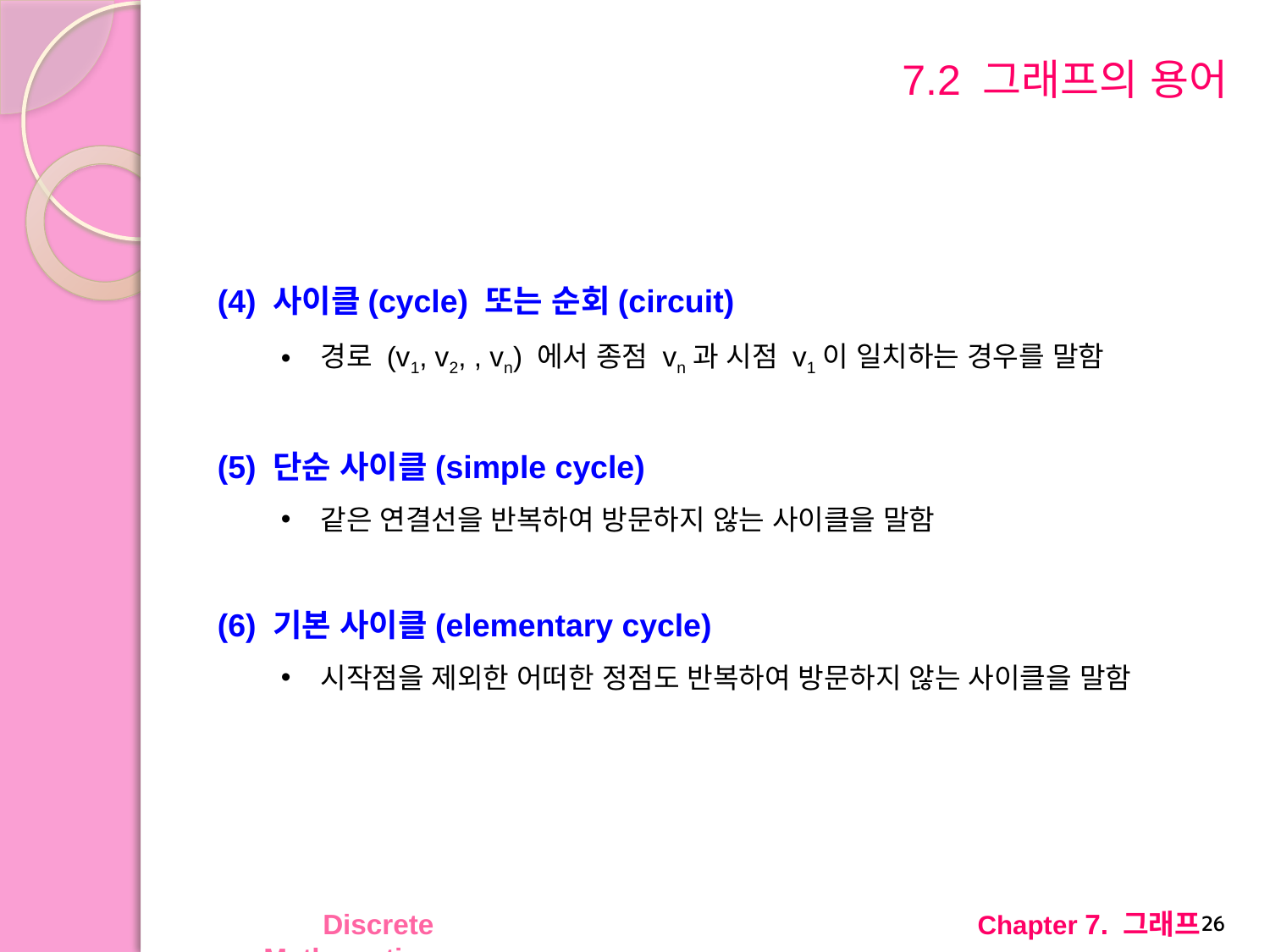

# 7.2 그래프의 용어
(4) 사이클(cycle) 또는 순회(circuit)
경로 (v1, v2, , vn) 에서 종점 vn과 시점 v1이 일치하는 경우를 말함

(5) 단순 사이클(simple cycle)
같은 연결선을 반복하여 방문하지 않는 사이클을 말함

(6) 기본 사이클(elementary cycle)
시작점을 제외한 어떠한 정점도 반복하여 방문하지 않는 사이클을 말함
Discrete Mathematics
Chapter 7. 그래프
26